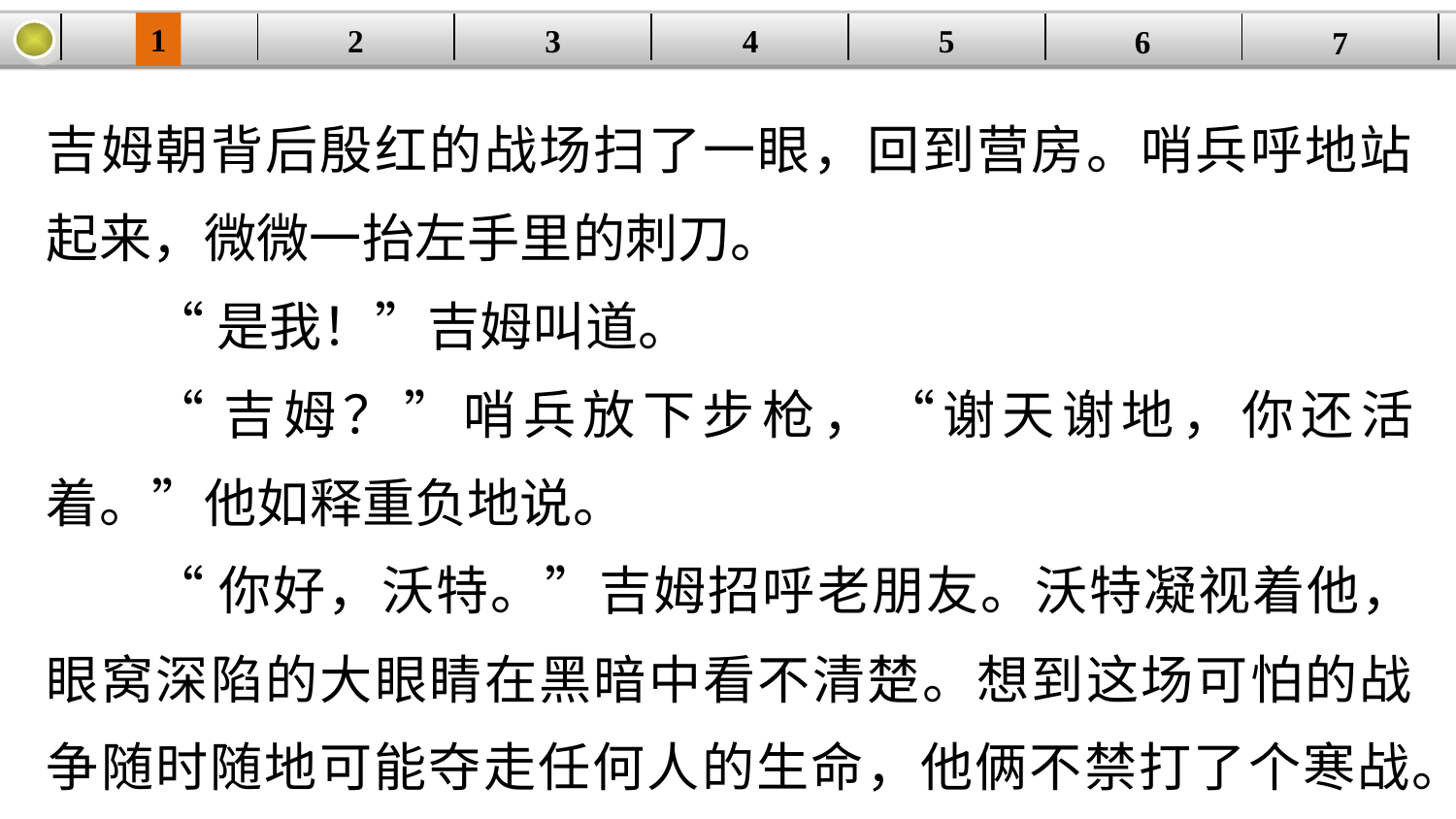

1
5
3
2
|  |  |  |  |  |  |  |
| --- | --- | --- | --- | --- | --- | --- |
4
6
7

吉姆朝背后殷红的战场扫了一眼，回到营房。哨兵呼地站起来，微微一抬左手里的刺刀。
“是我！”吉姆叫道。
“吉姆？”哨兵放下步枪，“谢天谢地，你还活着。”他如释重负地说。
“你好，沃特。”吉姆招呼老朋友。沃特凝视着他，眼窝深陷的大眼睛在黑暗中看不清楚。想到这场可怕的战争随时随地可能夺走任何人的生命，他俩不禁打了个寒战。